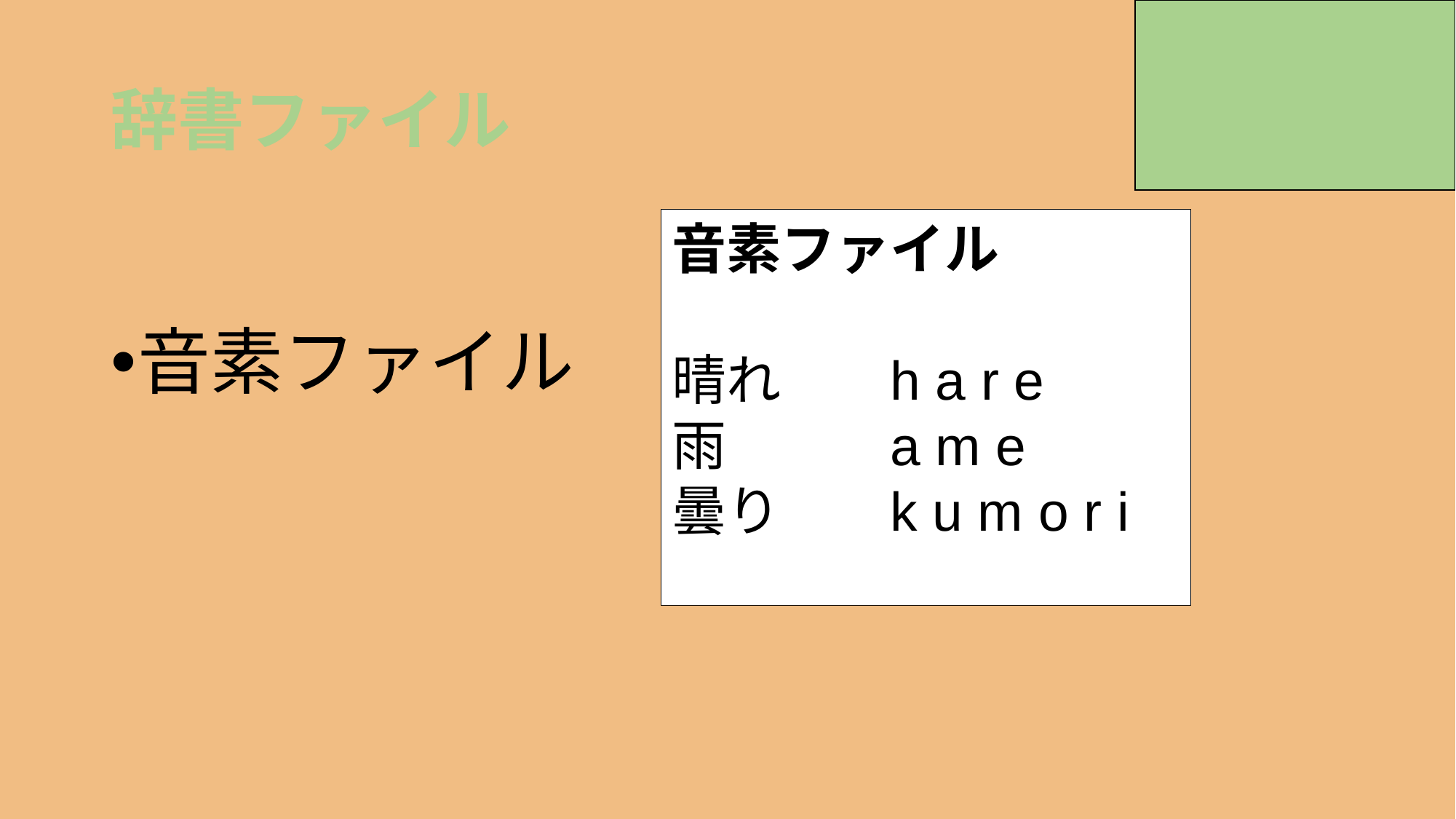

# 辞書ファイル
音素ファイル

晴れ	h a r e
雨		a m e
曇り	k u m o r i

読みファイル

晴れ	はれ
雨		あめ
曇り	くもり

音素ファイル